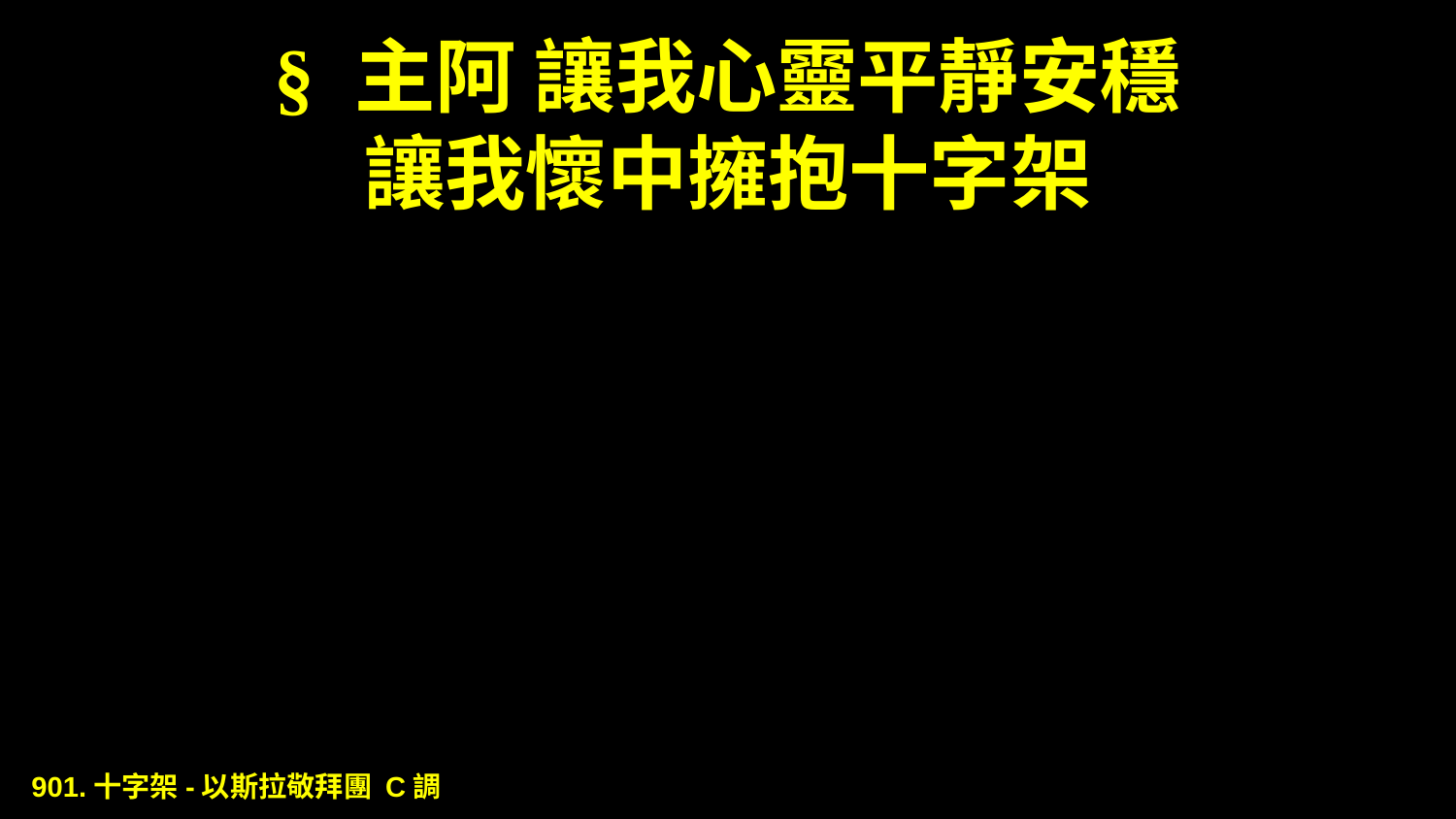

# § 主阿 讓我心靈平靜安穩 讓我懷中擁抱十字架
901.十字架-以斯拉敬拜團 C調